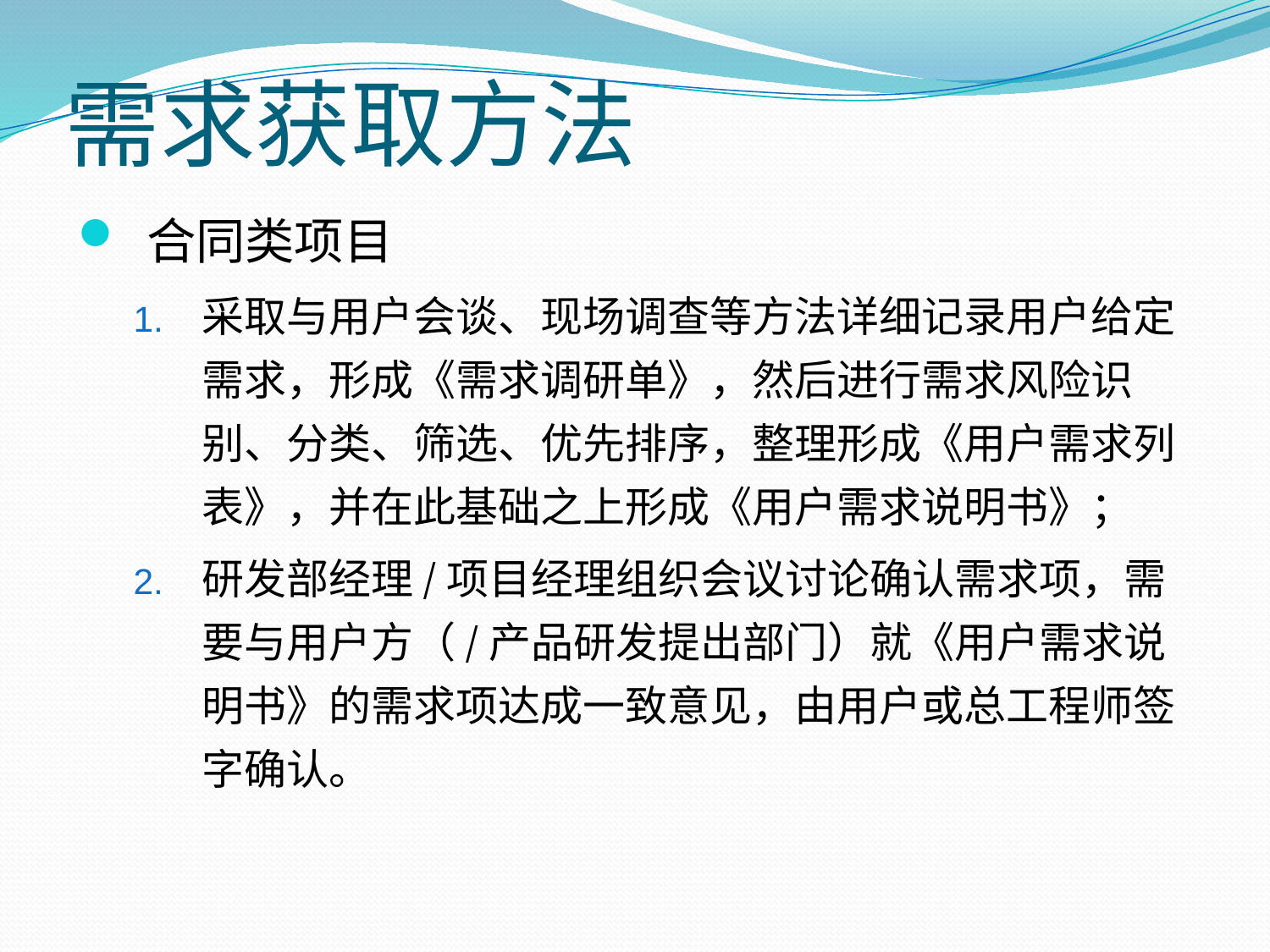

需求获取方法
合同类项目
采取与用户会谈、现场调查等方法详细记录用户给定需求，形成《需求调研单》，然后进行需求风险识别、分类、筛选、优先排序，整理形成《用户需求列表》，并在此基础之上形成《用户需求说明书》；
研发部经理/项目经理组织会议讨论确认需求项，需要与用户方（/产品研发提出部门）就《用户需求说明书》的需求项达成一致意见，由用户或总工程师签字确认。